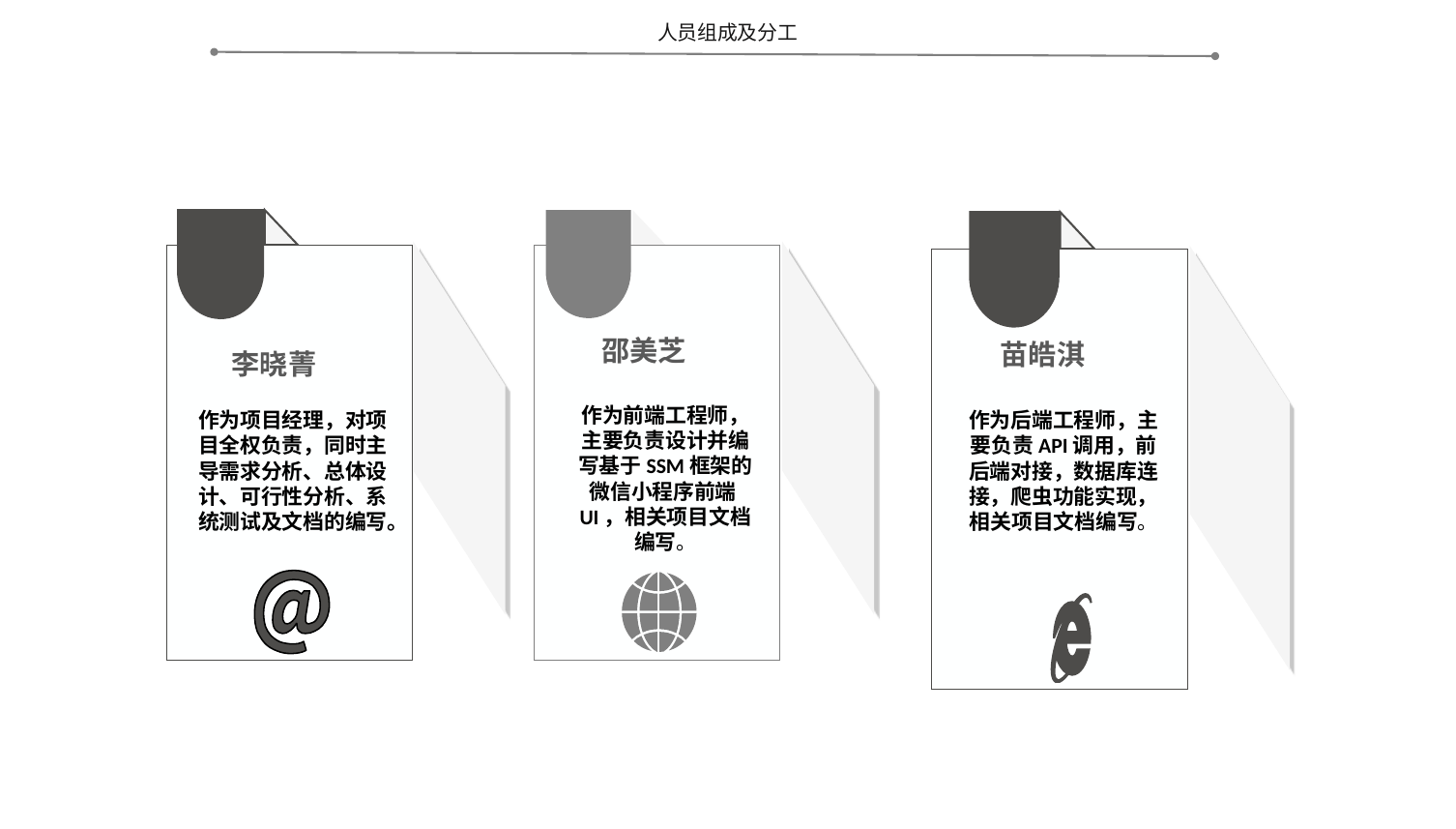

人员组成及分工

邵美芝
苗皓淇
李晓菁

作为前端工程师，主要负责设计并编写基于SSM框架的微信小程序前端UI，相关项目文档编写。
作为项目经理，对项目全权负责，同时主导需求分析、总体设计、可行性分析、系统测试及文档的编写。
作为后端工程师，主要负责API调用，前后端对接，数据库连接，爬虫功能实现，相关项目文档编写。